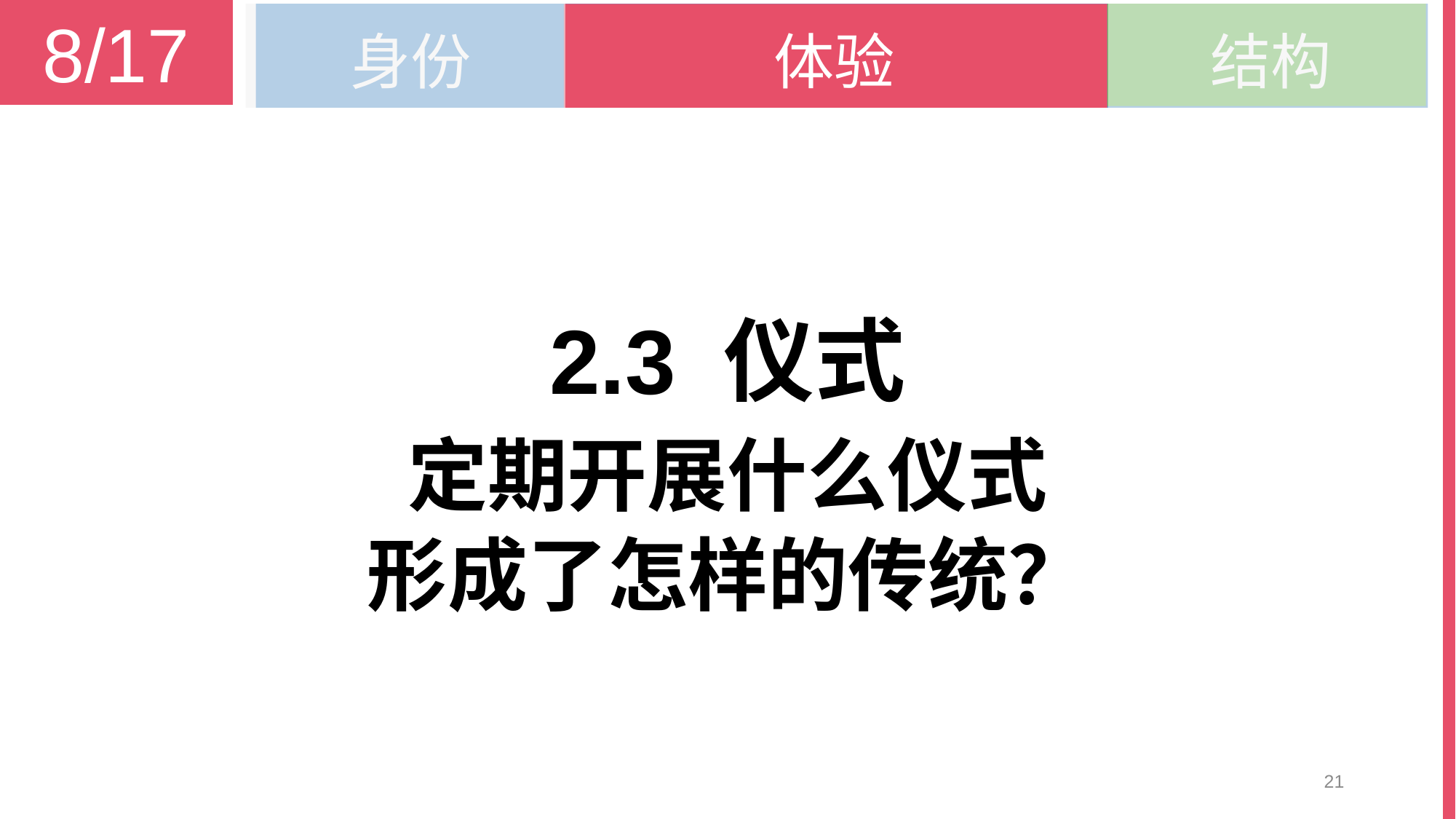

8/17

结构
身份
体验

# 2.3 仪式
定期开展什么仪式
形成了怎样的传统？
21